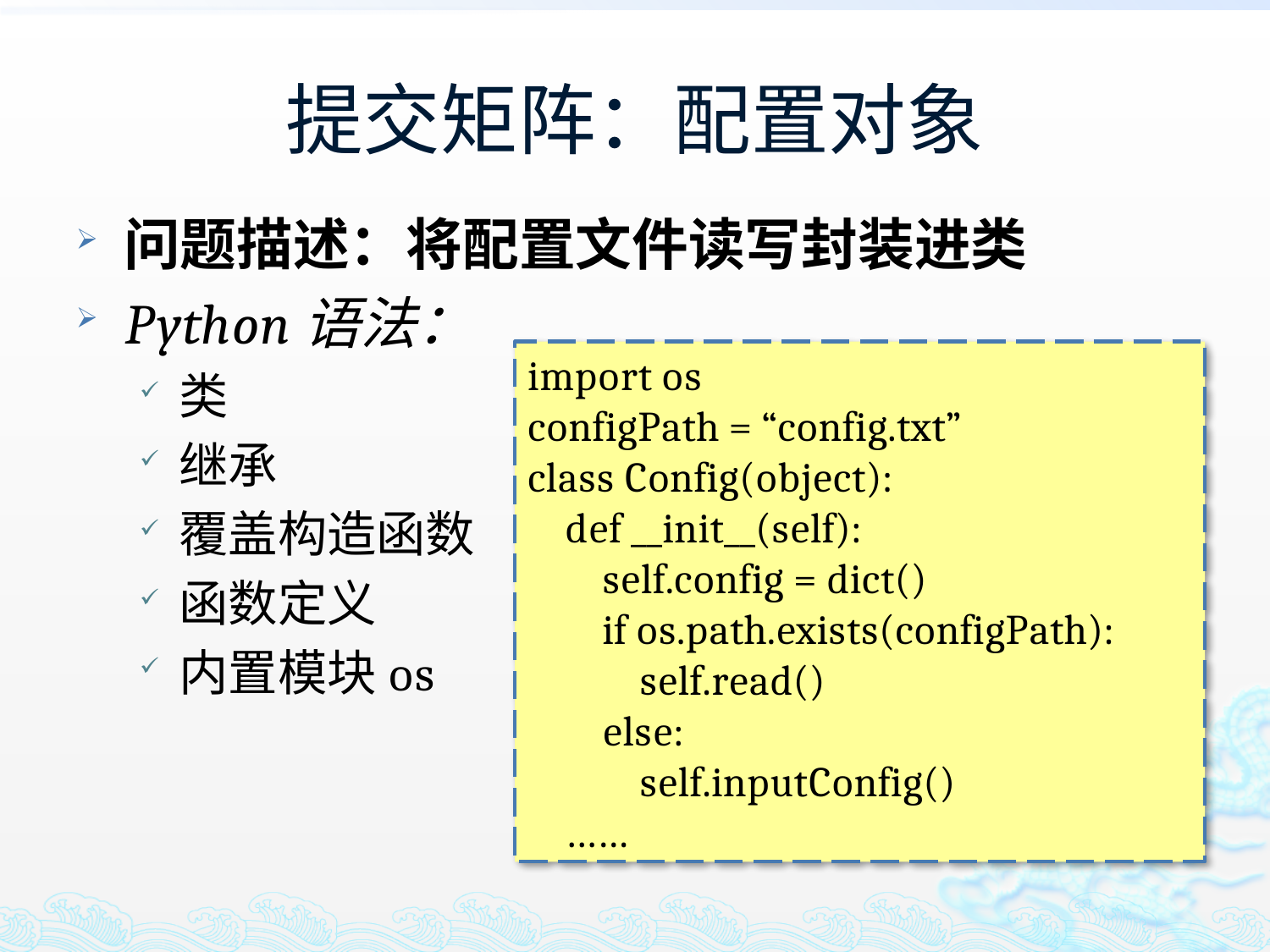

# 提交矩阵：配置对象
问题描述：将配置文件读写封装进类
Python语法：
类
继承
覆盖构造函数
函数定义
内置模块os
import os
configPath = “config.txt”
class Config(object):
    def __init__(self):
        self.config = dict()
        if os.path.exists(configPath):
            self.read()
        else:
            self.inputConfig()
    ……